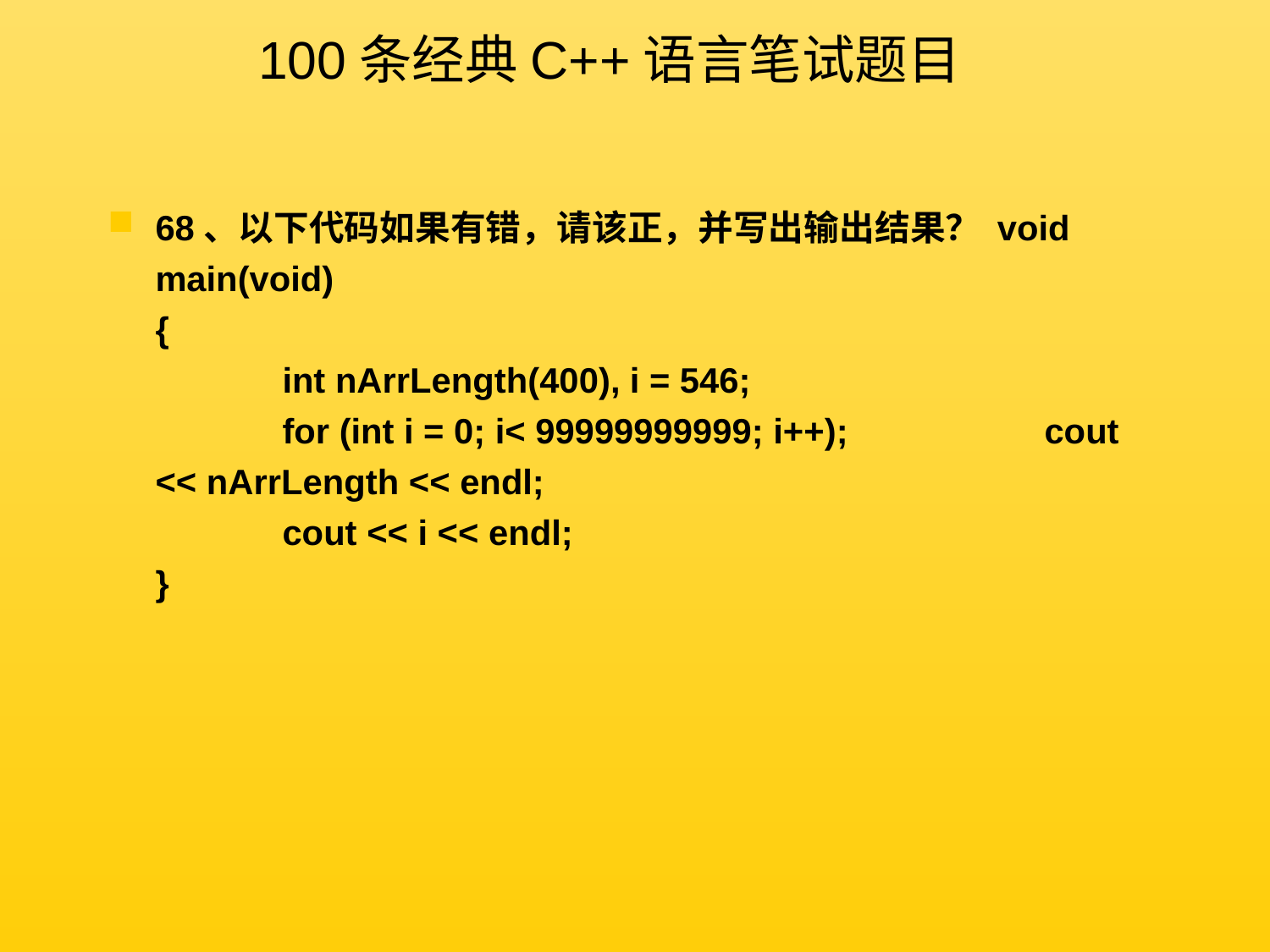

100条经典C++语言笔试题目
68、以下代码如果有错，请该正，并写出输出结果？ void main(void)
{
  	int nArrLength(400), i = 546;                                  	for (int i = 0; i< 99999999999; i++);                   	cout << nArrLength << endl;          
  	cout << i << endl;                    
}